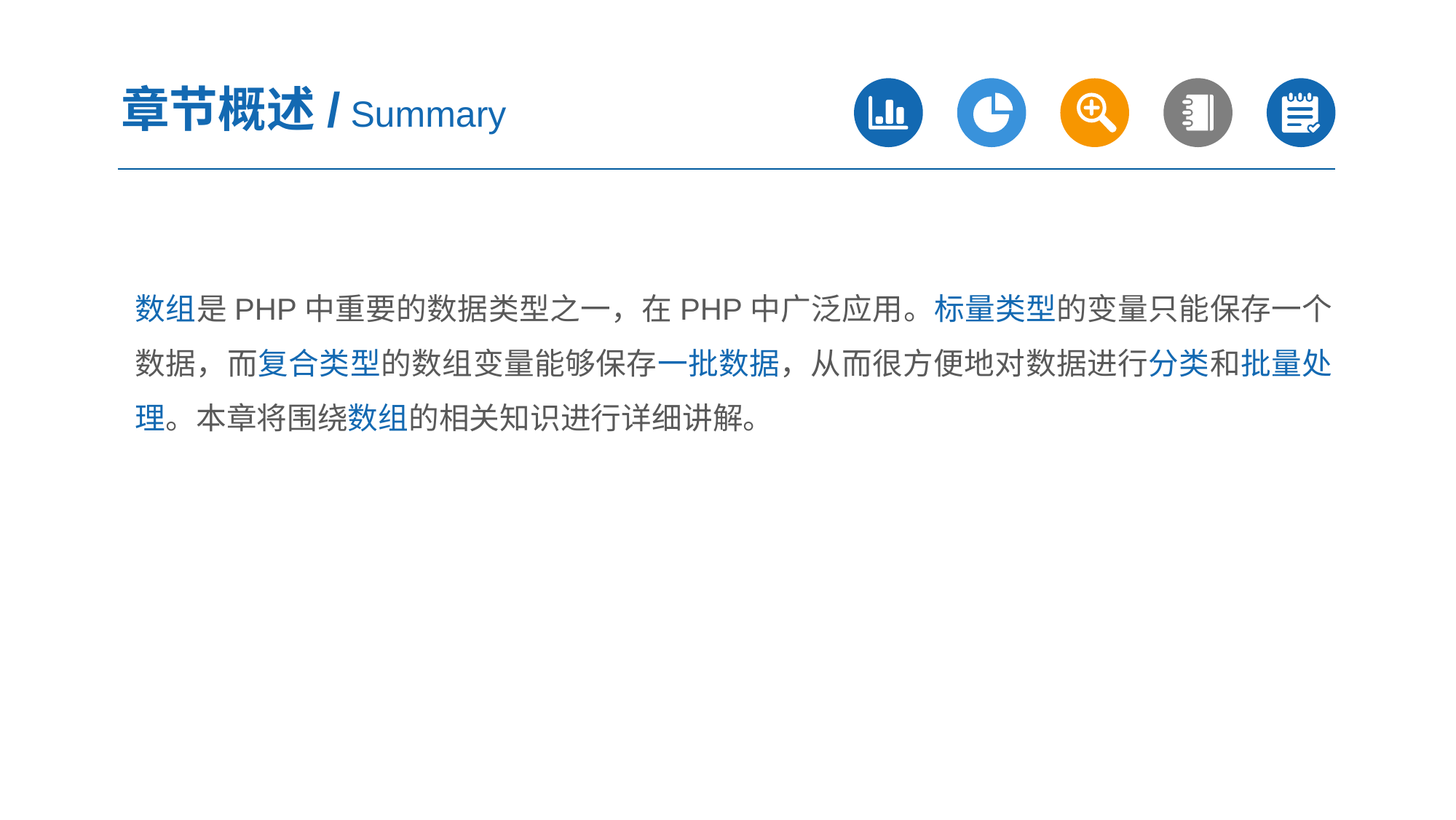

章节概述/ Summary
数组是PHP中重要的数据类型之一，在PHP中广泛应用。标量类型的变量只能保存一个数据，而复合类型的数组变量能够保存一批数据，从而很方便地对数据进行分类和批量处理。本章将围绕数组的相关知识进行详细讲解。